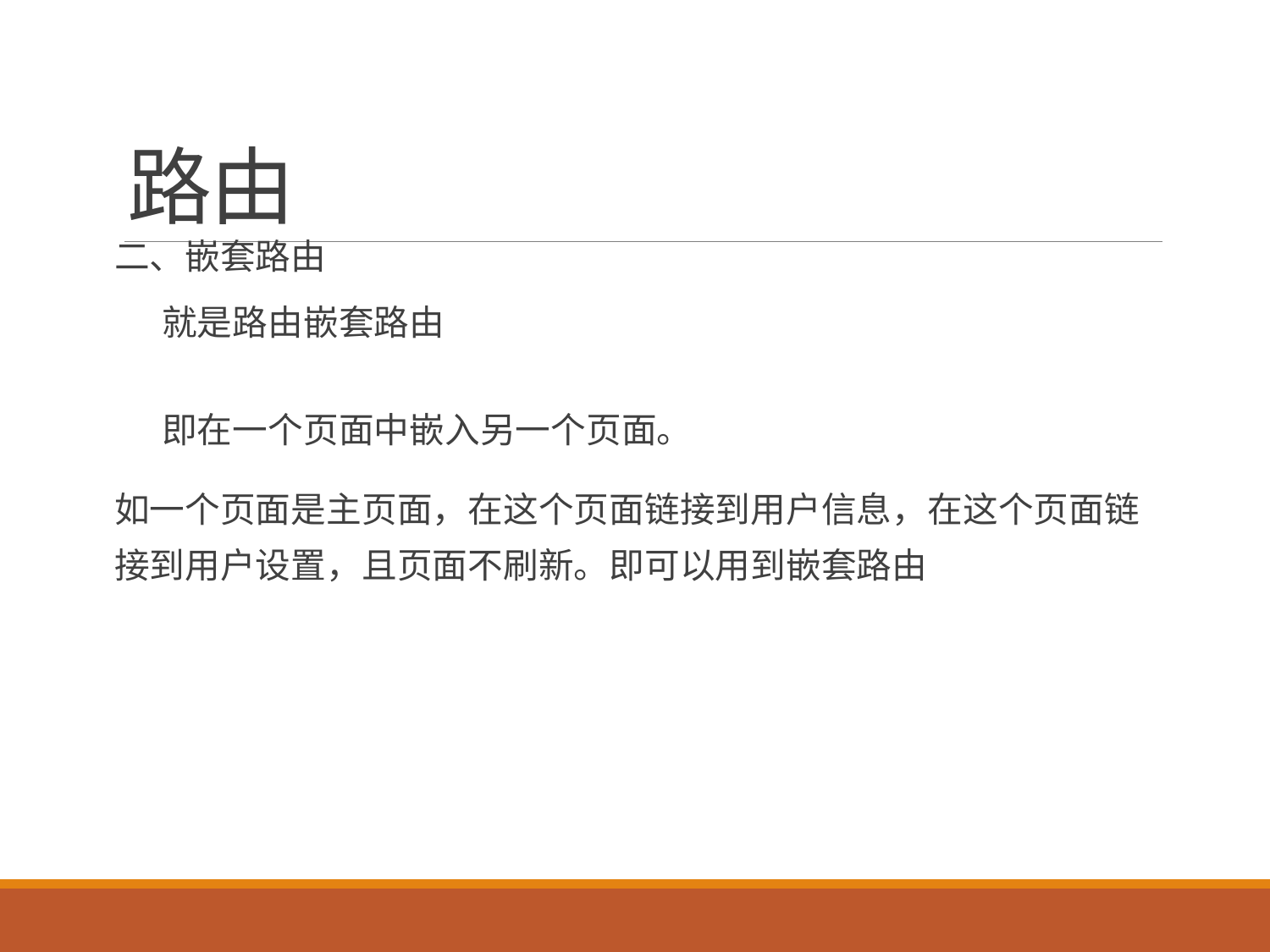

# 路由
二、嵌套路由

     就是路由嵌套路由

     即在一个页面中嵌入另一个页面。
如一个页面是主页面，在这个页面链接到用户信息，在这个页面链接到用户设置，且页面不刷新。即可以用到嵌套路由